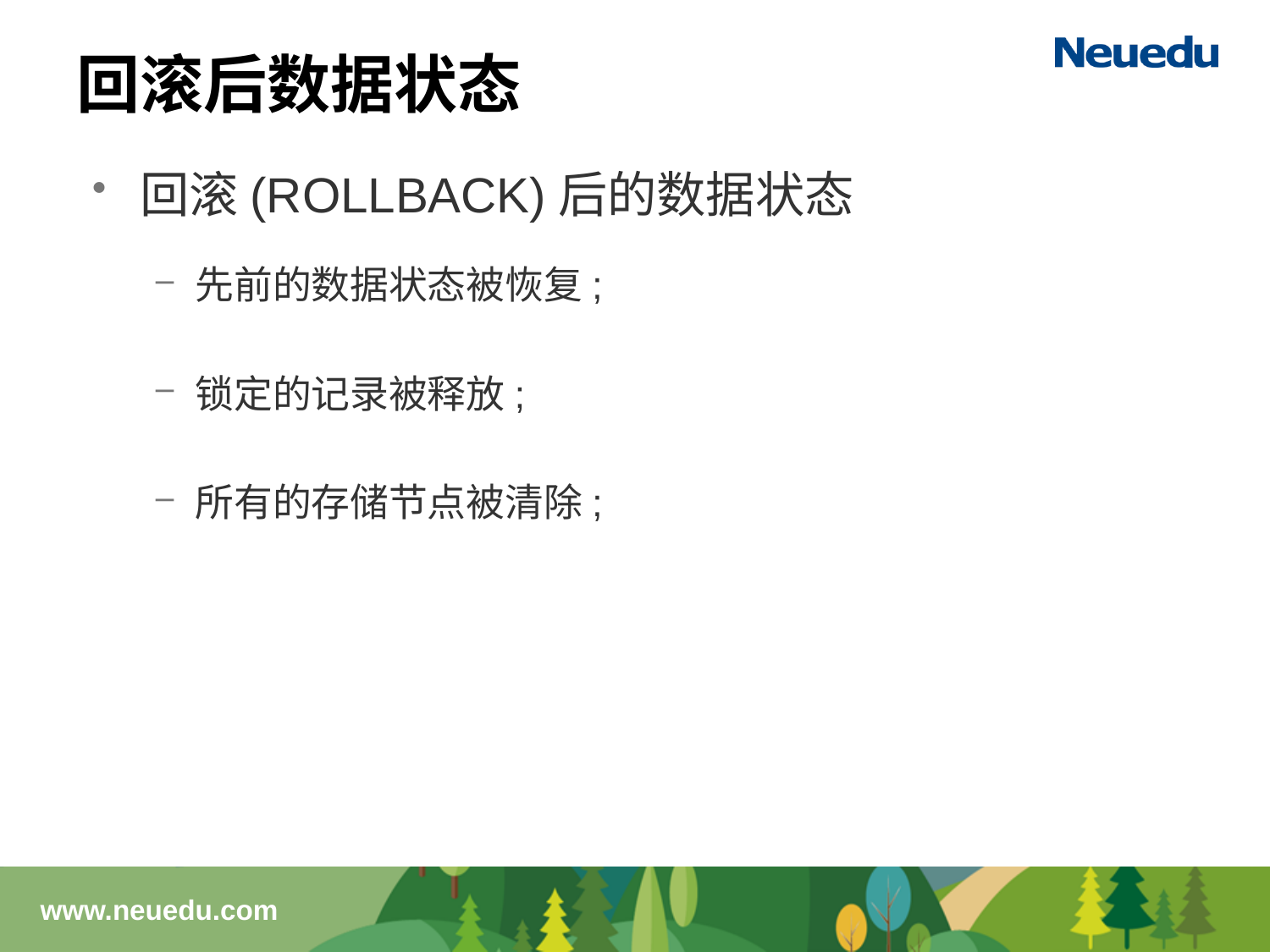

# 回滚后数据状态
回滚(ROLLBACK)后的数据状态

先前的数据状态被恢复;

锁定的记录被释放;

所有的存储节点被清除;